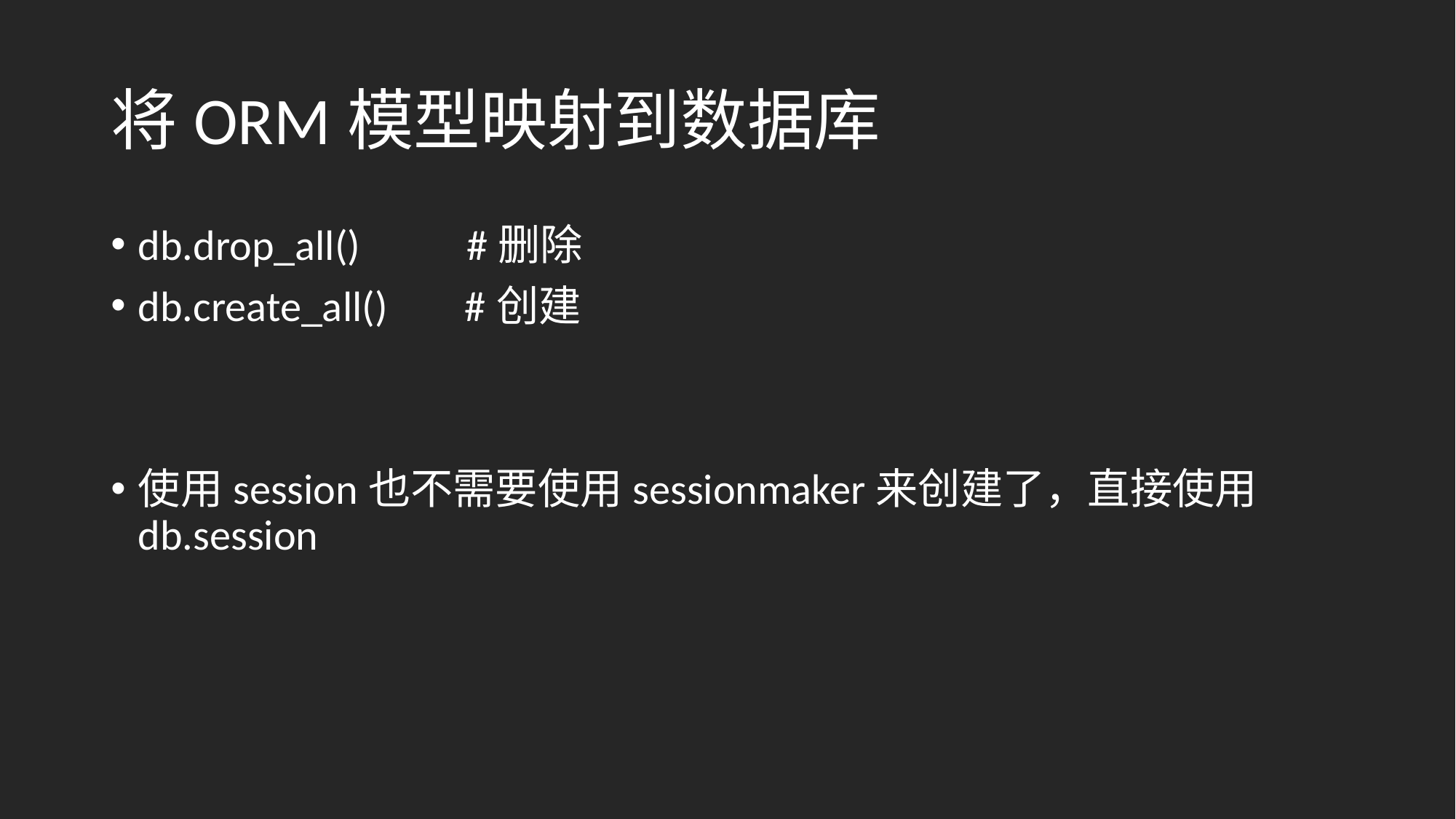

# 将ORM模型映射到数据库
db.drop_all()           #删除
db.create_all()        #创建

使用session也不需要使用sessionmaker来创建了，直接使用db.session